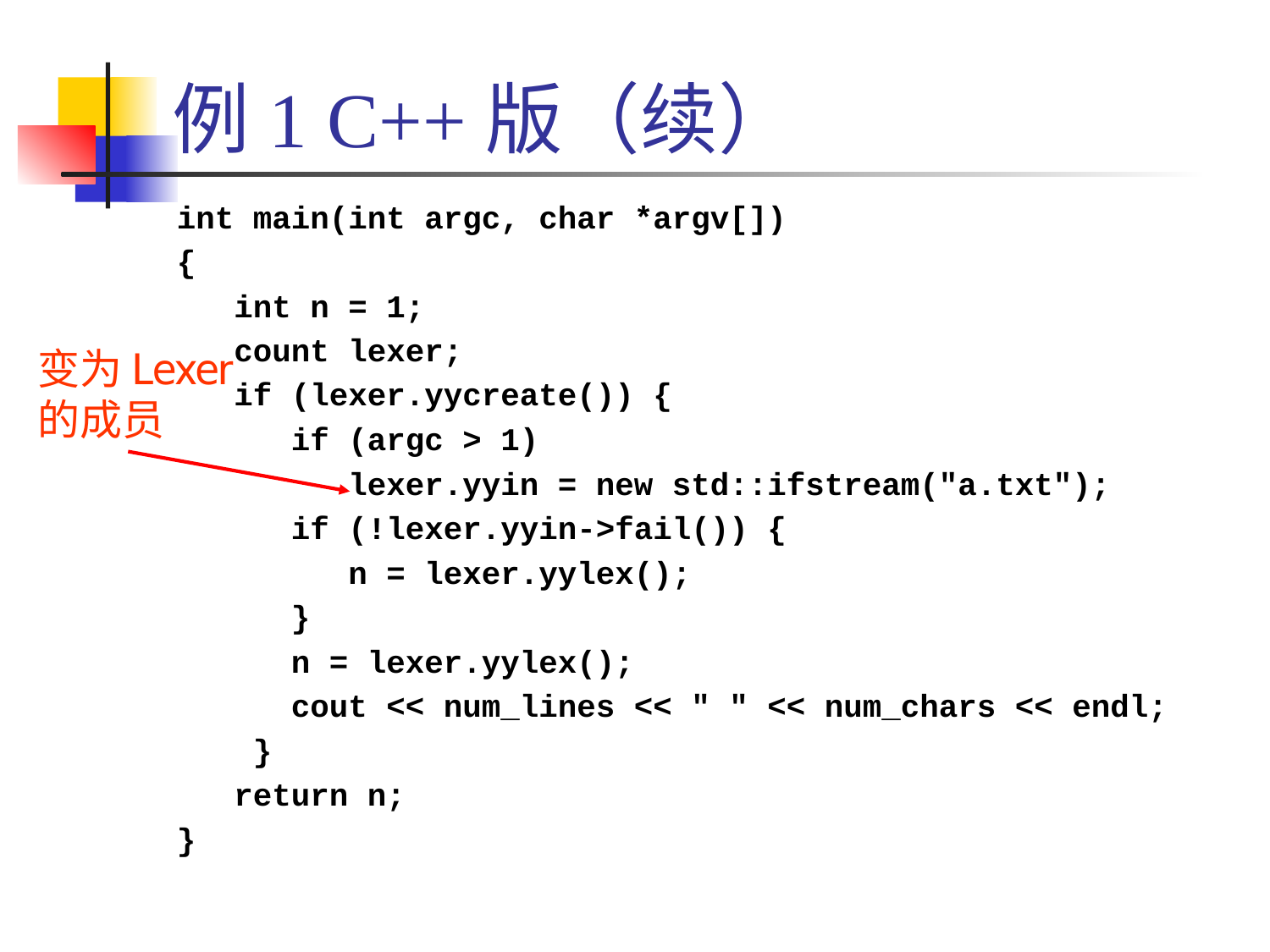

# 例1 C++版（续）
int main(int argc, char *argv[])
{
   int n = 1;
   count lexer;
   if (lexer.yycreate()) {
      if (argc > 1)
         lexer.yyin = new std::ifstream("a.txt");
      if (!lexer.yyin->fail()) {
         n = lexer.yylex();
      }
      n = lexer.yylex();
      cout << num_lines << " " << num_chars << endl;
    }
   return n;
}
变为Lexer的成员